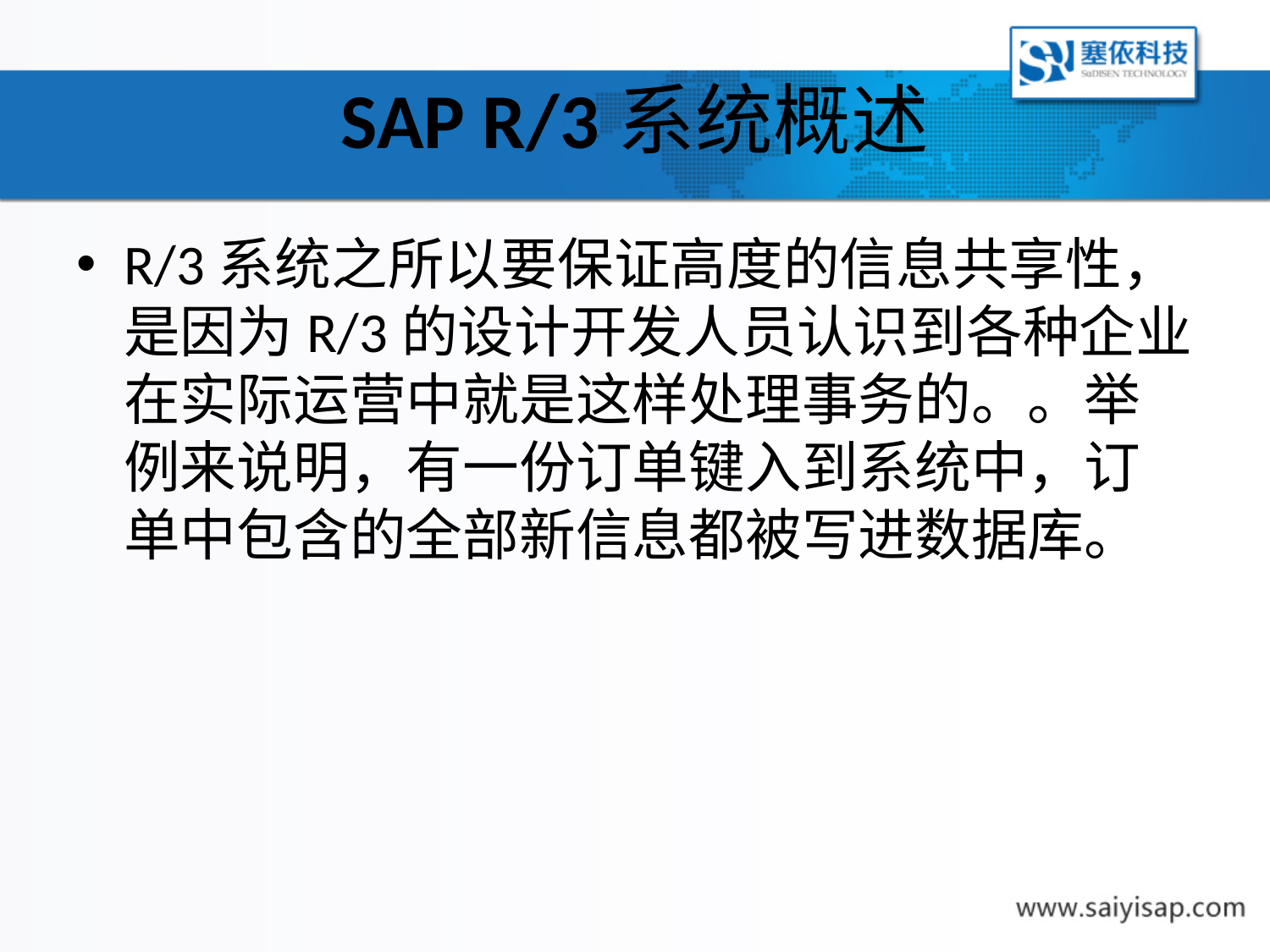

# SAP R/3系统概述
R/3系统之所以要保证高度的信息共享性，是因为R/3的设计开发人员认识到各种企业在实际运营中就是这样处理事务的。。举例来说明，有一份订单键入到系统中，订单中包含的全部新信息都被写进数据库。